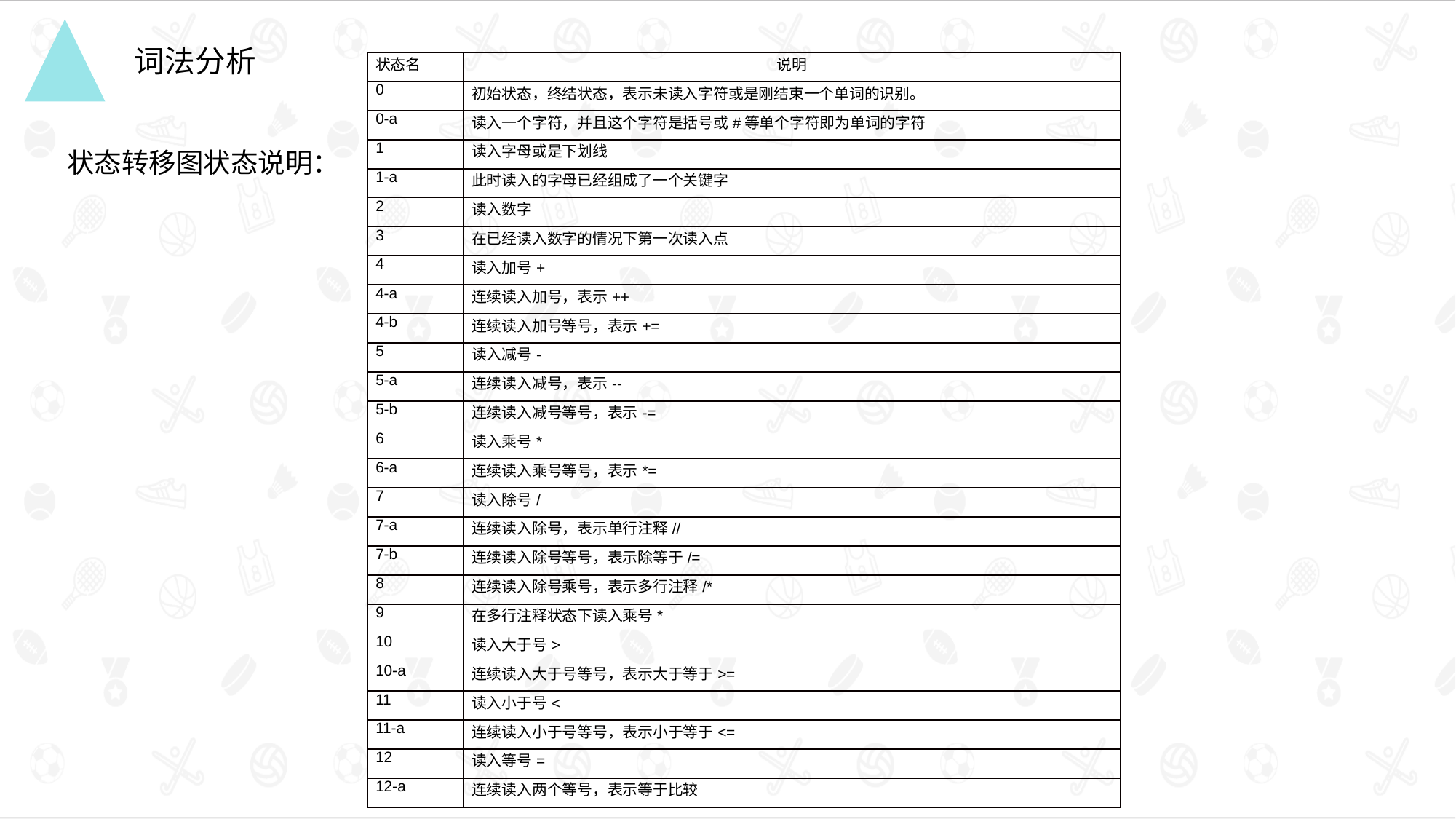

词法分析
| 状态名 | 说明 |
| --- | --- |
| 0 | 初始状态，终结状态，表示未读入字符或是刚结束一个单词的识别。 |
| 0-a | 读入一个字符，并且这个字符是括号或#等单个字符即为单词的字符 |
| 1 | 读入字母或是下划线 |
| 1-a | 此时读入的字母已经组成了一个关键字 |
| 2 | 读入数字 |
| 3 | 在已经读入数字的情况下第一次读入点 |
| 4 | 读入加号+ |
| 4-a | 连续读入加号，表示++ |
| 4-b | 连续读入加号等号，表示+= |
| 5 | 读入减号- |
| 5-a | 连续读入减号，表示-- |
| 5-b | 连续读入减号等号，表示-= |
| 6 | 读入乘号\* |
| 6-a | 连续读入乘号等号，表示\*= |
| 7 | 读入除号/ |
| 7-a | 连续读入除号，表示单行注释// |
| 7-b | 连续读入除号等号，表示除等于/= |
| 8 | 连续读入除号乘号，表示多行注释/\* |
| 9 | 在多行注释状态下读入乘号\* |
| 10 | 读入大于号> |
| 10-a | 连续读入大于号等号，表示大于等于>= |
| 11 | 读入小于号< |
| 11-a | 连续读入小于号等号，表示小于等于<= |
| 12 | 读入等号= |
| 12-a | 连续读入两个等号，表示等于比较 |
状态转移图状态说明：